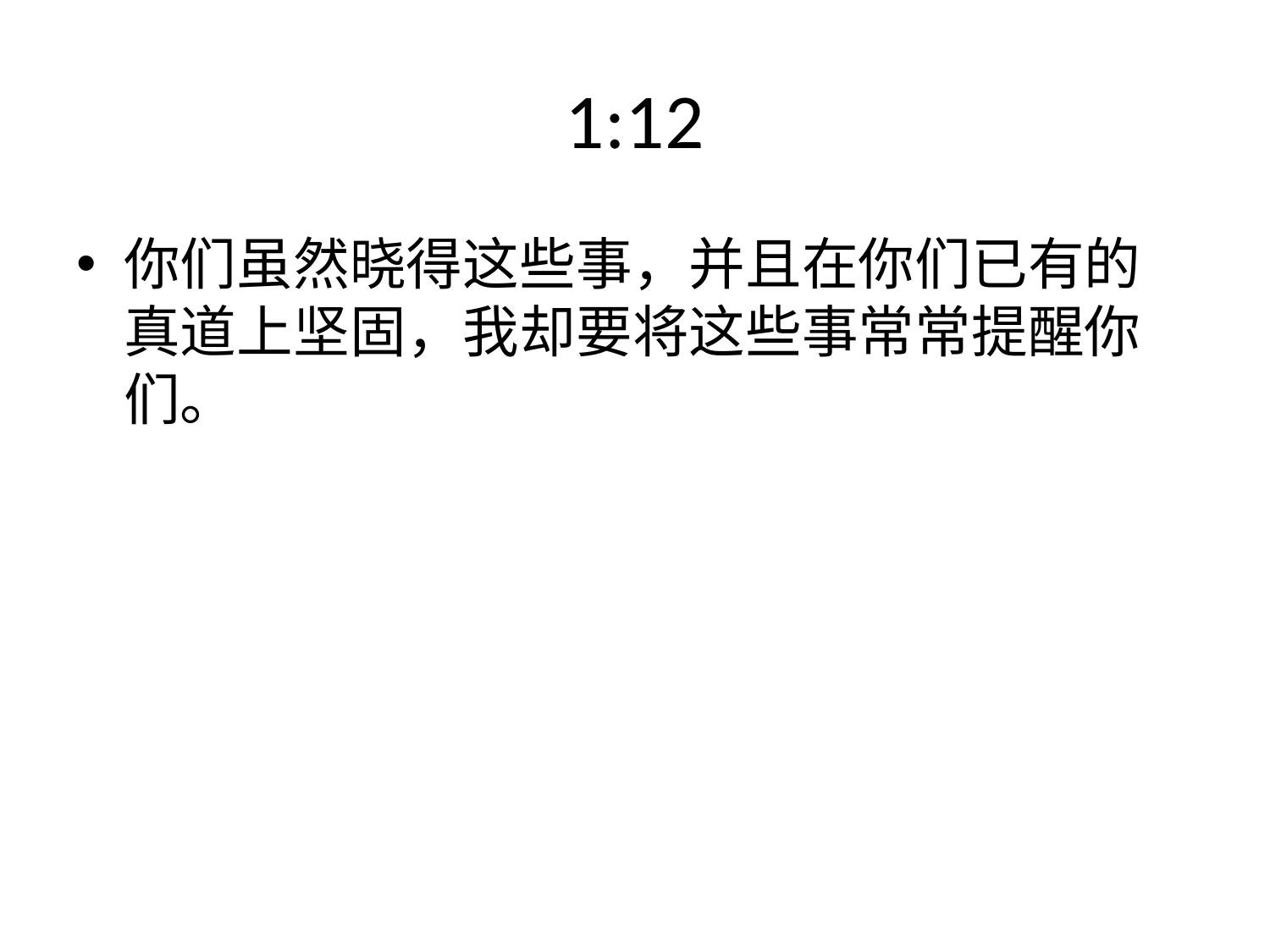

# 1:12
你们虽然晓得这些事，并且在你们已有的真道上坚固，我却要将这些事常常提醒你们。